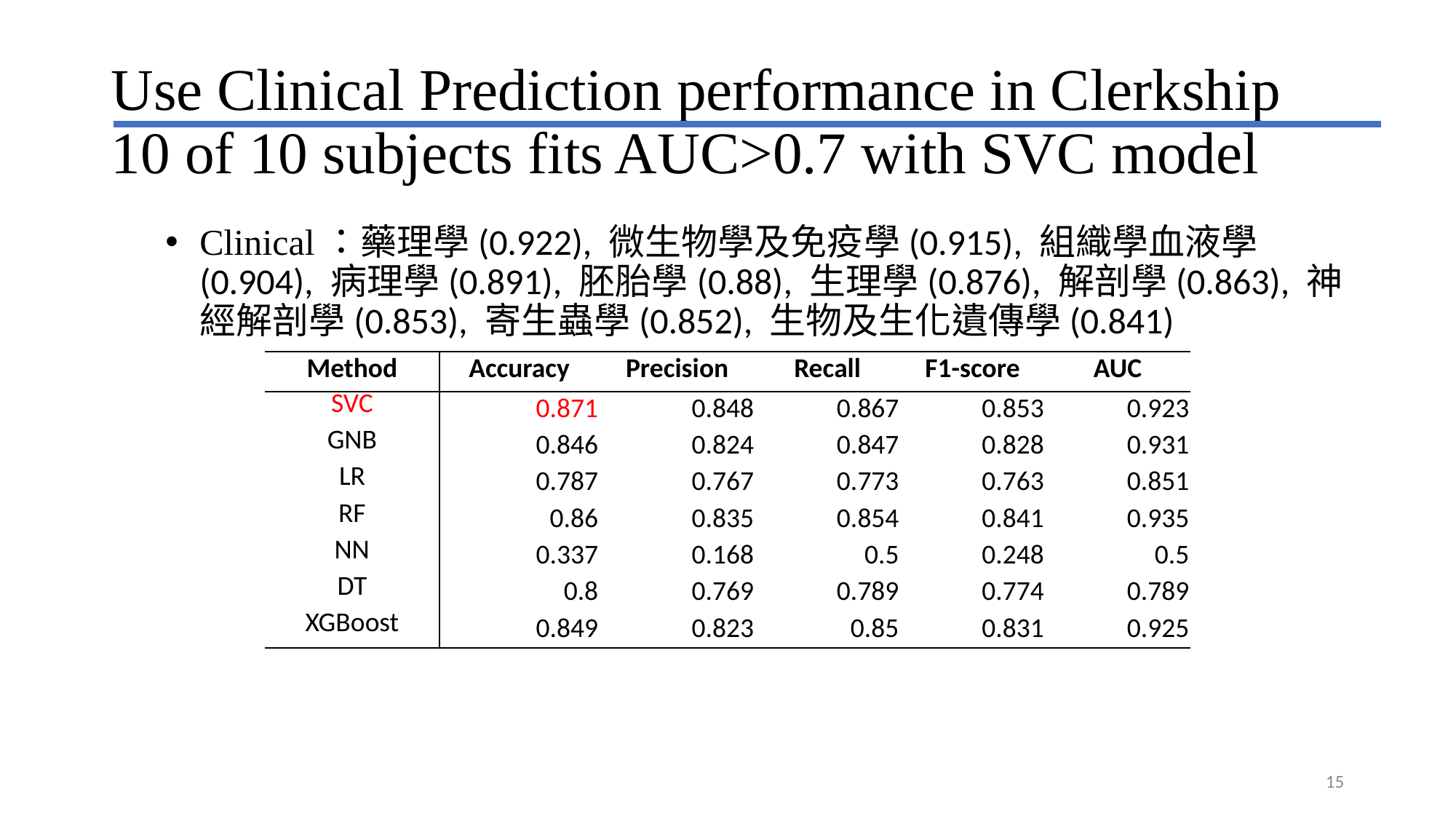

# Use Clinical Prediction performance in Clerkship 10 of 10 subjects fits AUC>0.7 with SVC model
Clinical：藥理學(0.922), 微生物學及免疫學(0.915), 組織學血液學(0.904), 病理學(0.891), 胚胎學(0.88), 生理學(0.876), 解剖學(0.863), 神經解剖學(0.853), 寄生蟲學(0.852), 生物及生化遺傳學(0.841)
| Method | Accuracy | Precision | Recall | F1-score | AUC |
| --- | --- | --- | --- | --- | --- |
| SVC | 0.871 | 0.848 | 0.867 | 0.853 | 0.923 |
| GNB | 0.846 | 0.824 | 0.847 | 0.828 | 0.931 |
| LR | 0.787 | 0.767 | 0.773 | 0.763 | 0.851 |
| RF | 0.86 | 0.835 | 0.854 | 0.841 | 0.935 |
| NN | 0.337 | 0.168 | 0.5 | 0.248 | 0.5 |
| DT | 0.8 | 0.769 | 0.789 | 0.774 | 0.789 |
| XGBoost | 0.849 | 0.823 | 0.85 | 0.831 | 0.925 |
15